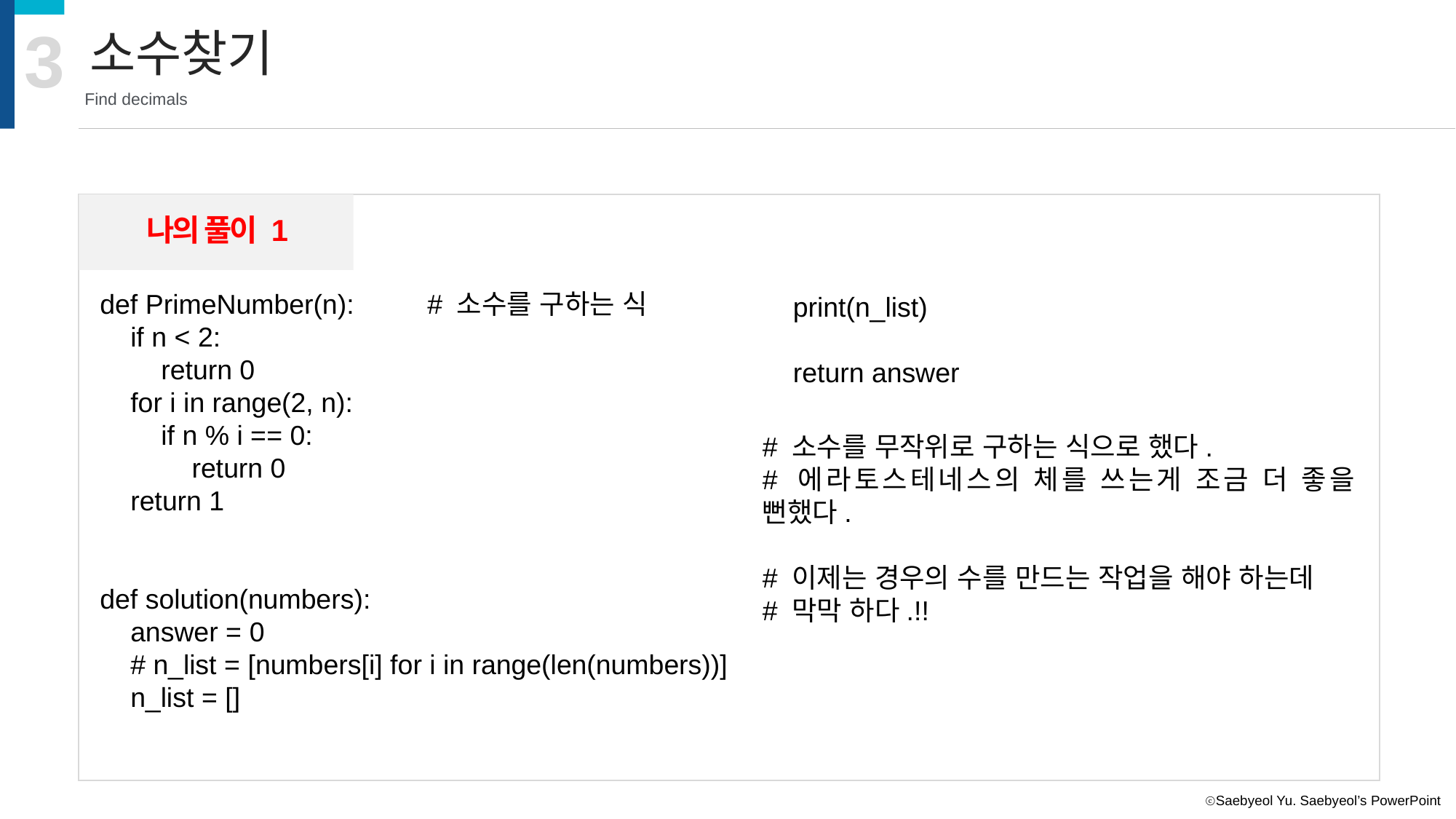

3
소수찾기
Find decimals

나의 풀이 1
def PrimeNumber(n):	# 소수를 구하는 식
    if n < 2:
        return 0
    for i in range(2, n):
        if n % i == 0:
            return 0
    return 1

def solution(numbers):
    answer = 0
    # n_list = [numbers[i] for i in range(len(numbers))]
    n_list = []
    print(n_list)

    return answer
# 소수를 무작위로 구하는 식으로 했다.
# 에라토스테네스의 체를 쓰는게 조금 더 좋을 뻔했다.

# 이제는 경우의 수를 만드는 작업을 해야 하는데
# 막막 하다.!!